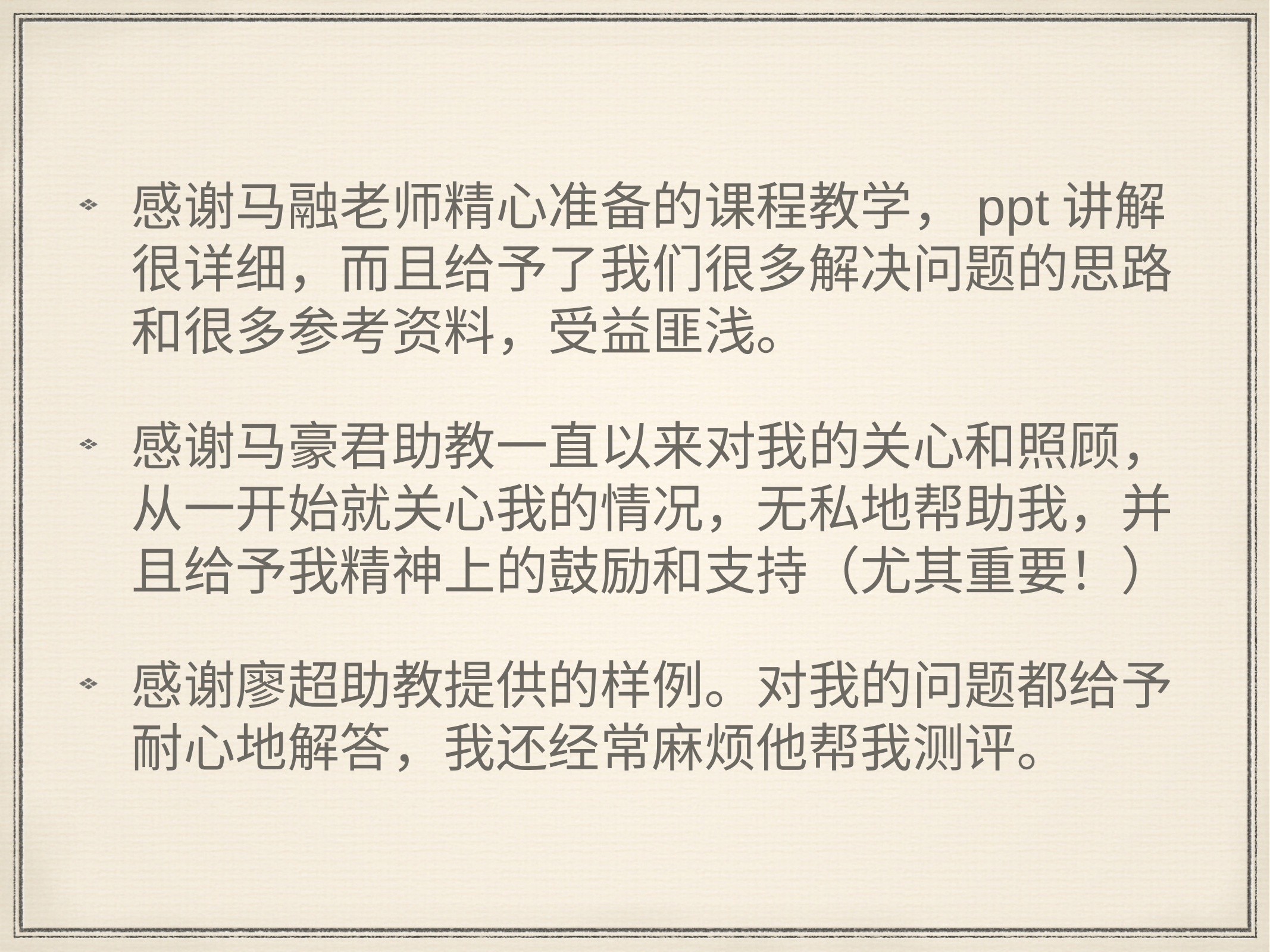

感谢马融老师精心准备的课程教学，ppt讲解很详细，而且给予了我们很多解决问题的思路和很多参考资料，受益匪浅。
感谢马豪君助教一直以来对我的关心和照顾，从一开始就关心我的情况，无私地帮助我，并且给予我精神上的鼓励和支持（尤其重要！）
感谢廖超助教提供的样例。对我的问题都给予耐心地解答，我还经常麻烦他帮我测评。